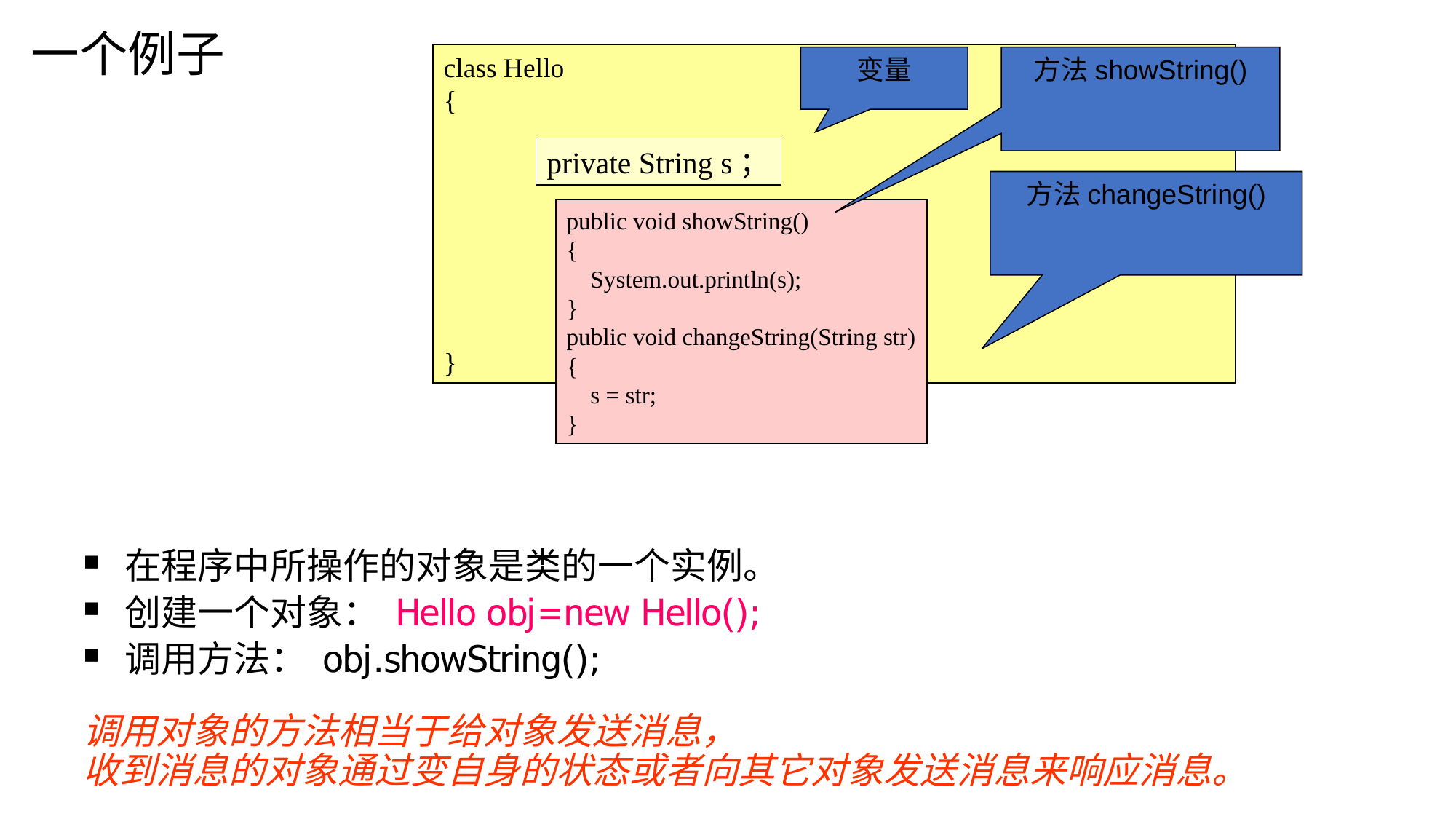

一个例子
class Hello
{

}
private String s；
public void showString()
{
    System.out.println(s);
}
public void changeString(String str)
{
    s = str;
}
变量
方法showString()
方法changeString()

在程序中所操作的对象是类的一个实例。
创建一个对象： Hello obj=new Hello();
调用方法： obj.showString();

调用对象的方法相当于给对象发送消息，
收到消息的对象通过变自身的状态或者向其它对象发送消息来响应消息。